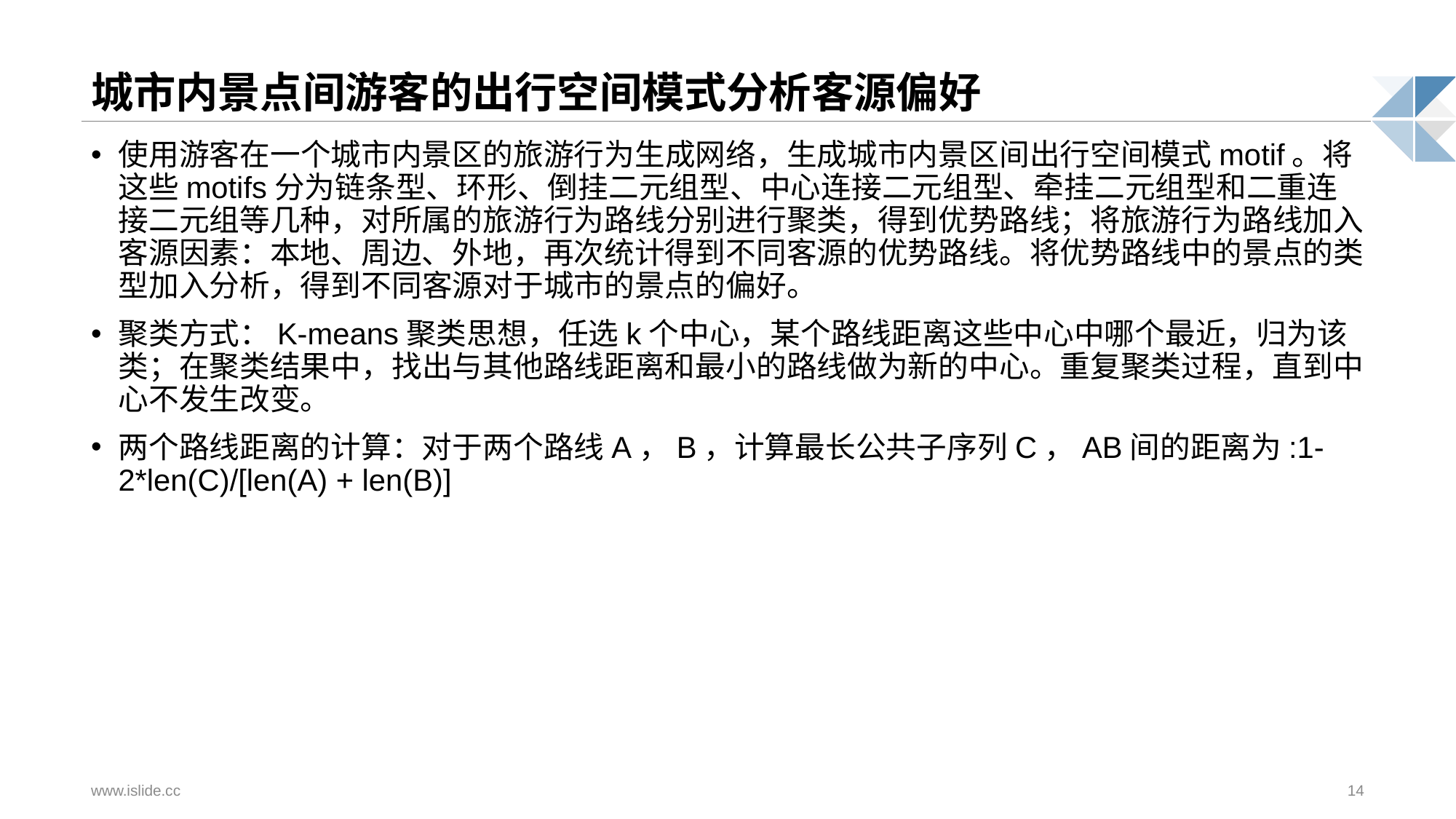

# 城市内景点间游客的出行空间模式分析客源偏好
使用游客在一个城市内景区的旅游行为生成网络，生成城市内景区间出行空间模式motif。将这些motifs分为链条型、环形、倒挂二元组型、中心连接二元组型、牵挂二元组型和二重连接二元组等几种，对所属的旅游行为路线分别进行聚类，得到优势路线；将旅游行为路线加入客源因素：本地、周边、外地，再次统计得到不同客源的优势路线。将优势路线中的景点的类型加入分析，得到不同客源对于城市的景点的偏好。
聚类方式：K-means聚类思想，任选k个中心，某个路线距离这些中心中哪个最近，归为该类；在聚类结果中，找出与其他路线距离和最小的路线做为新的中心。重复聚类过程，直到中心不发生改变。
两个路线距离的计算：对于两个路线A，B，计算最长公共子序列C，AB间的距离为:1-2*len(C)/[len(A) + len(B)]

www.islide.cc
14